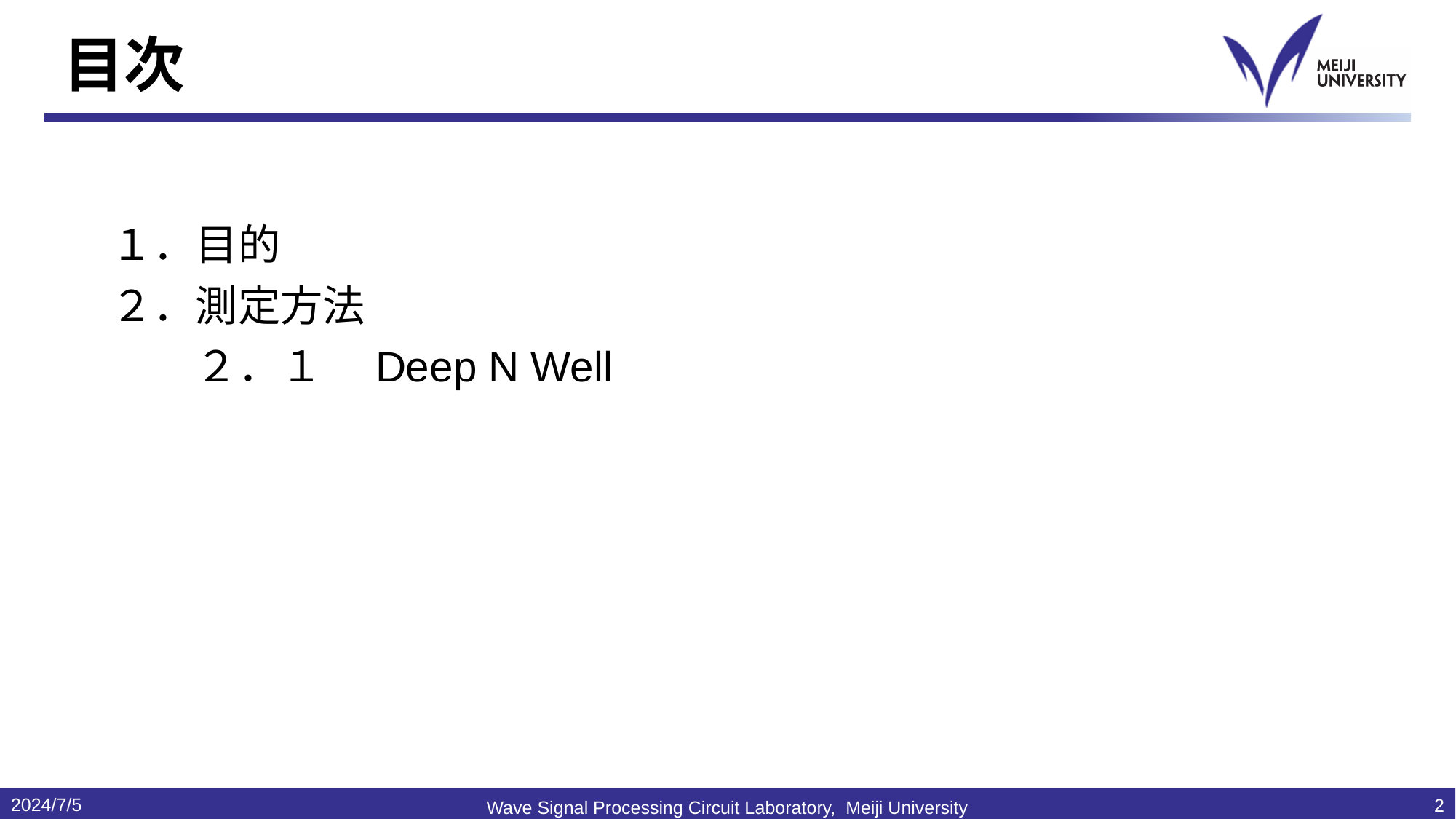

# 目次
１．目的
２．測定方法
　　２．１　Deep N Well

2024/7/5
2
Wave Signal Processing Circuit Laboratory,  Meiji University